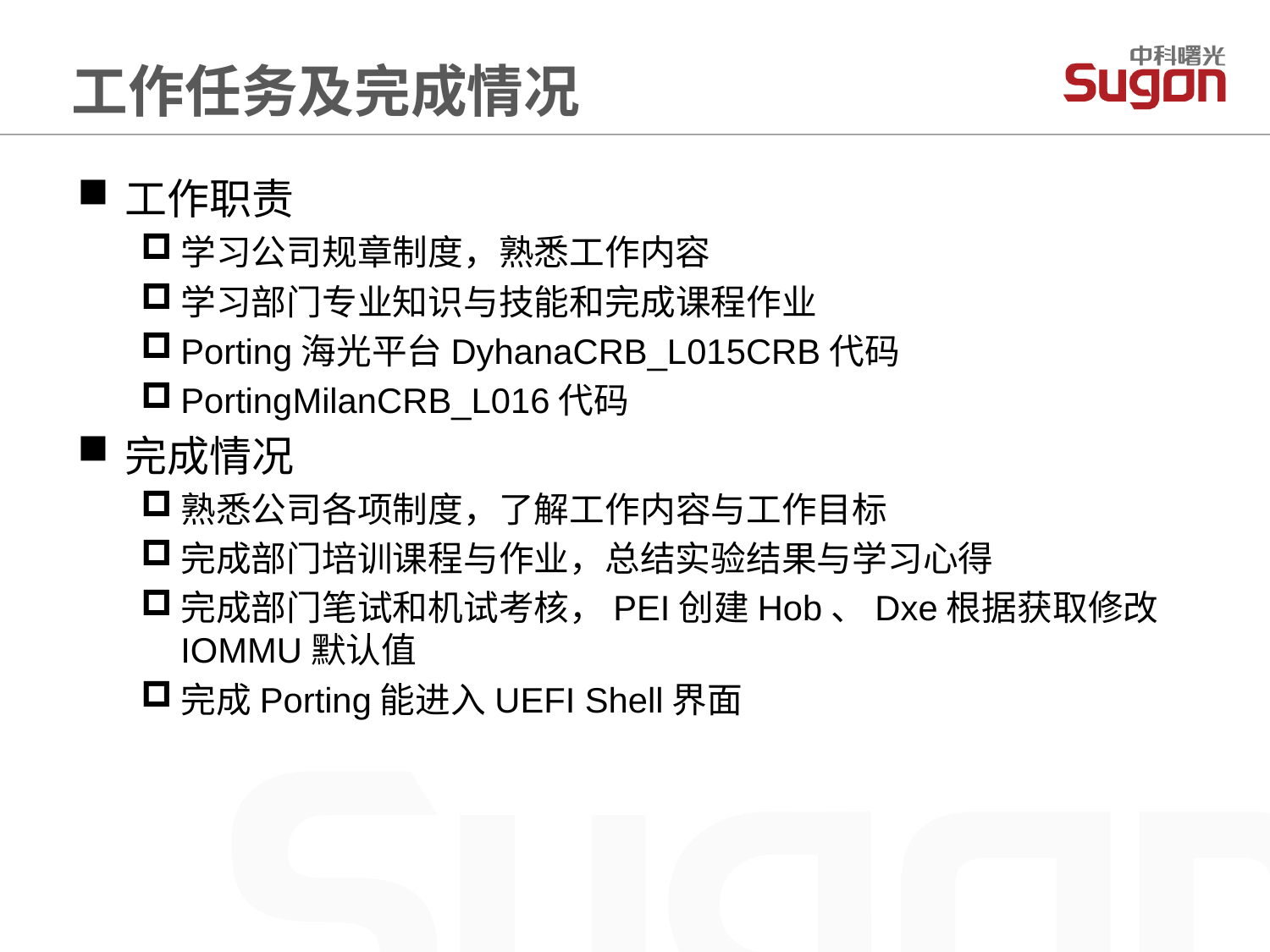

工作任务及完成情况
工作职责
学习公司规章制度，熟悉工作内容
学习部门专业知识与技能和完成课程作业
Porting海光平台DyhanaCRB_L015CRB代码
PortingMilanCRB_L016代码
完成情况
熟悉公司各项制度，了解工作内容与工作目标
完成部门培训课程与作业，总结实验结果与学习心得
完成部门笔试和机试考核，PEI创建Hob、Dxe根据获取修改IOMMU默认值
完成Porting能进入UEFI Shell界面